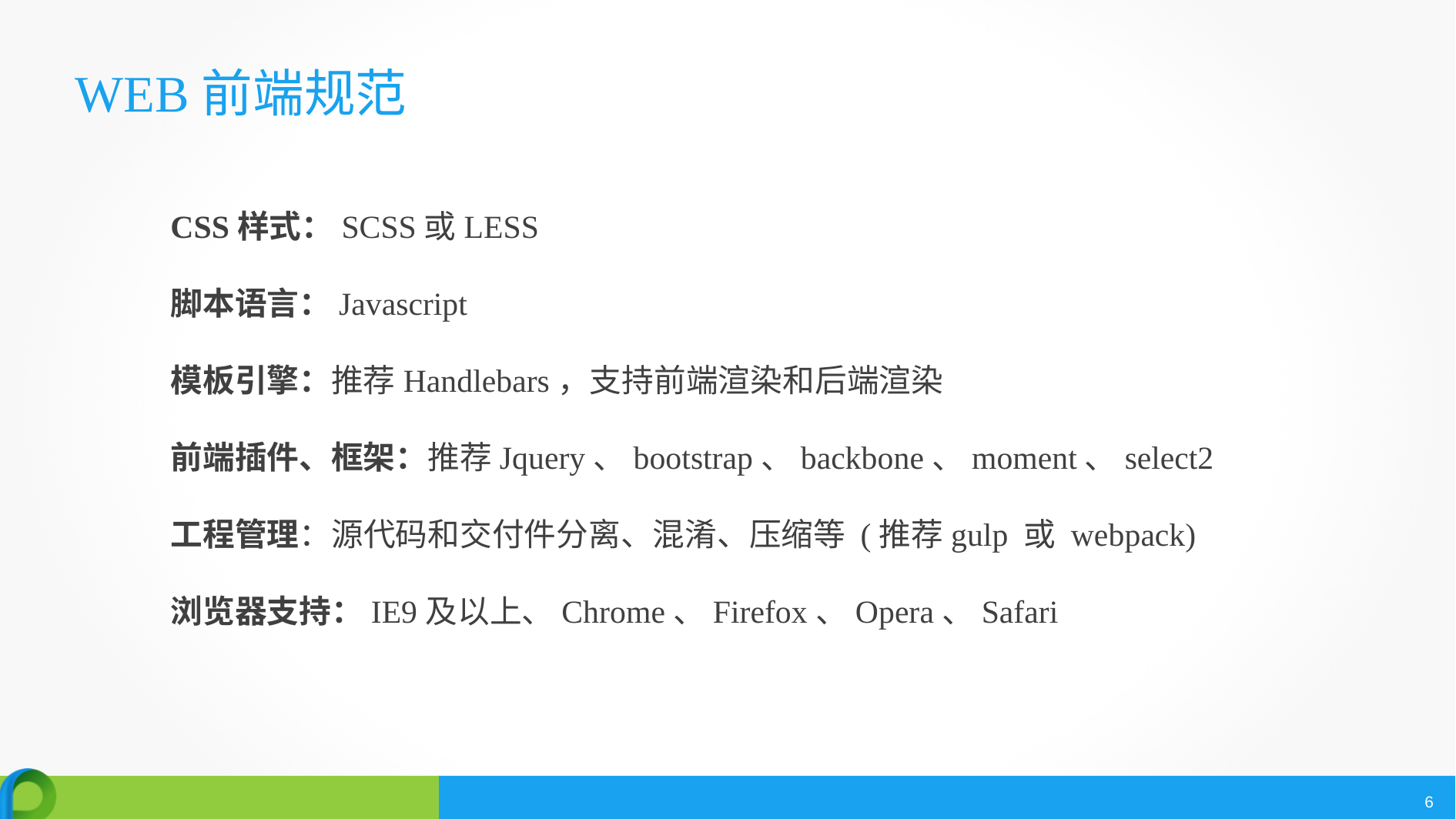

# WEB前端规范
CSS样式：SCSS或LESS

脚本语言：Javascript

模板引擎：推荐Handlebars，支持前端渲染和后端渲染

前端插件、框架：推荐Jquery、bootstrap、backbone、moment、select2

工程管理：源代码和交付件分离、混淆、压缩等 (推荐gulp 或 webpack)

浏览器支持：IE9及以上、Chrome、Firefox、Opera、Safari